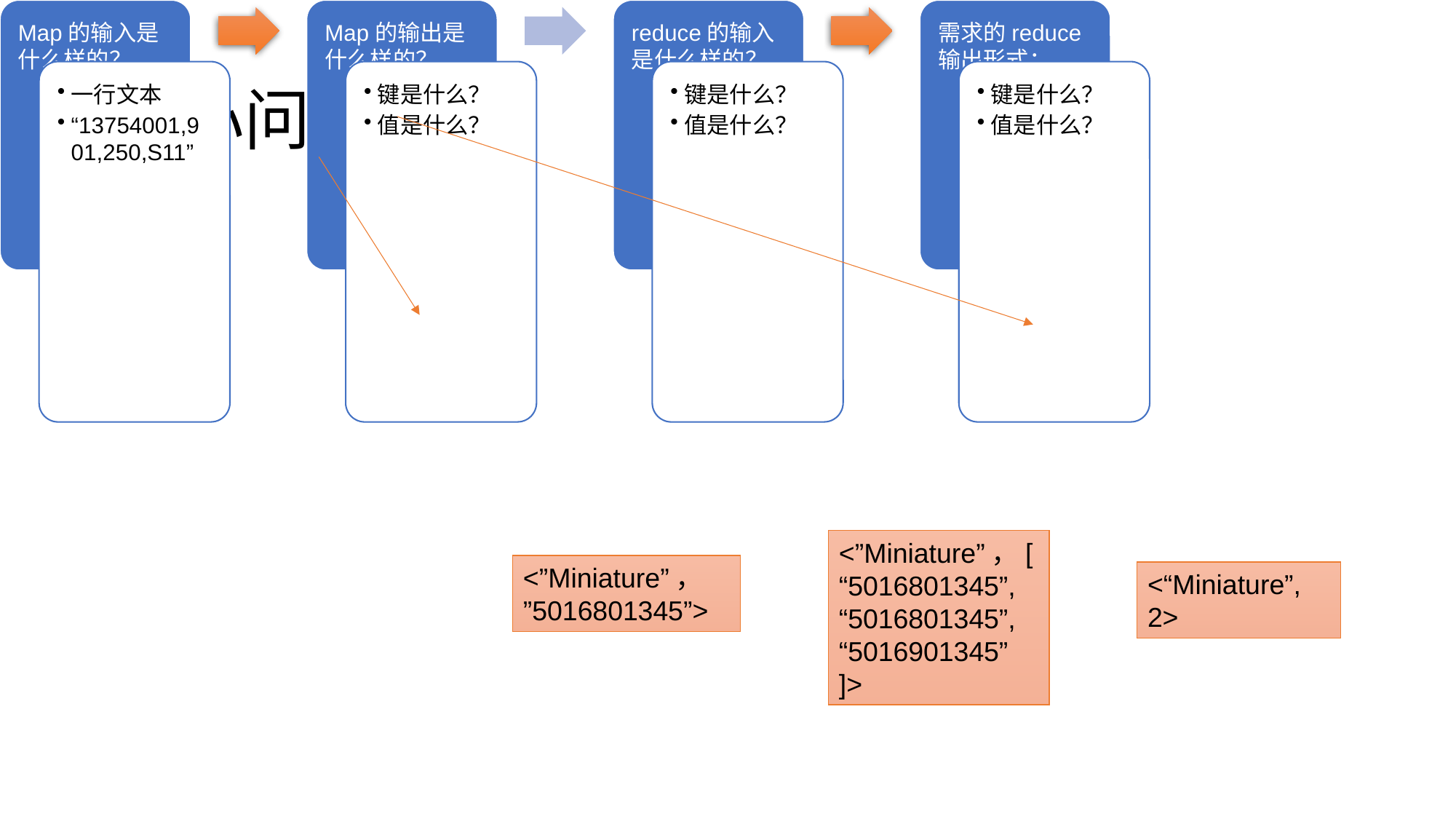

# 核心问题：
Map的输入是什么样的？
一行文本
“13754001,901,250,S11”

Map的输出是什么样的？
键是什么？
值是什么？

reduce的输入是什么样的？
键是什么？
值是什么？

需求的reduce输出形式：
键是什么？
值是什么？
<”Miniature”，[
“5016801345”,
“5016801345”,
“5016901345”
]>
<”Miniature”，
”5016801345”>
<“Miniature”,  2>